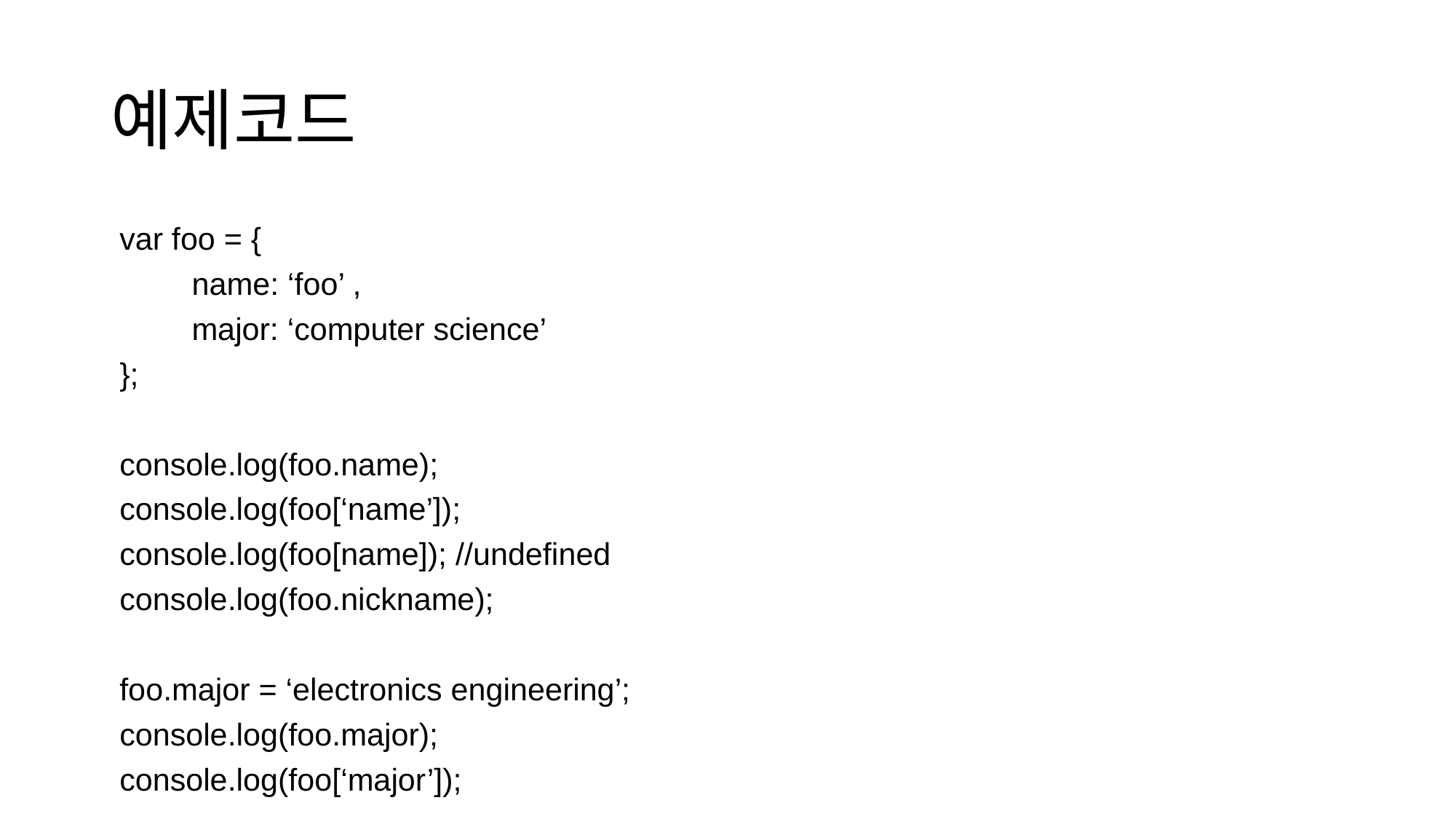

# 예제코드
 var foo = {
	name: ‘foo’ ,
	major: ‘computer science’
 };

 console.log(foo.name);
 console.log(foo[‘name’]);
 console.log(foo[name]); //undefined
 console.log(foo.nickname);

 foo.major = ‘electronics engineering’;
 console.log(foo.major);
 console.log(foo[‘major’]);